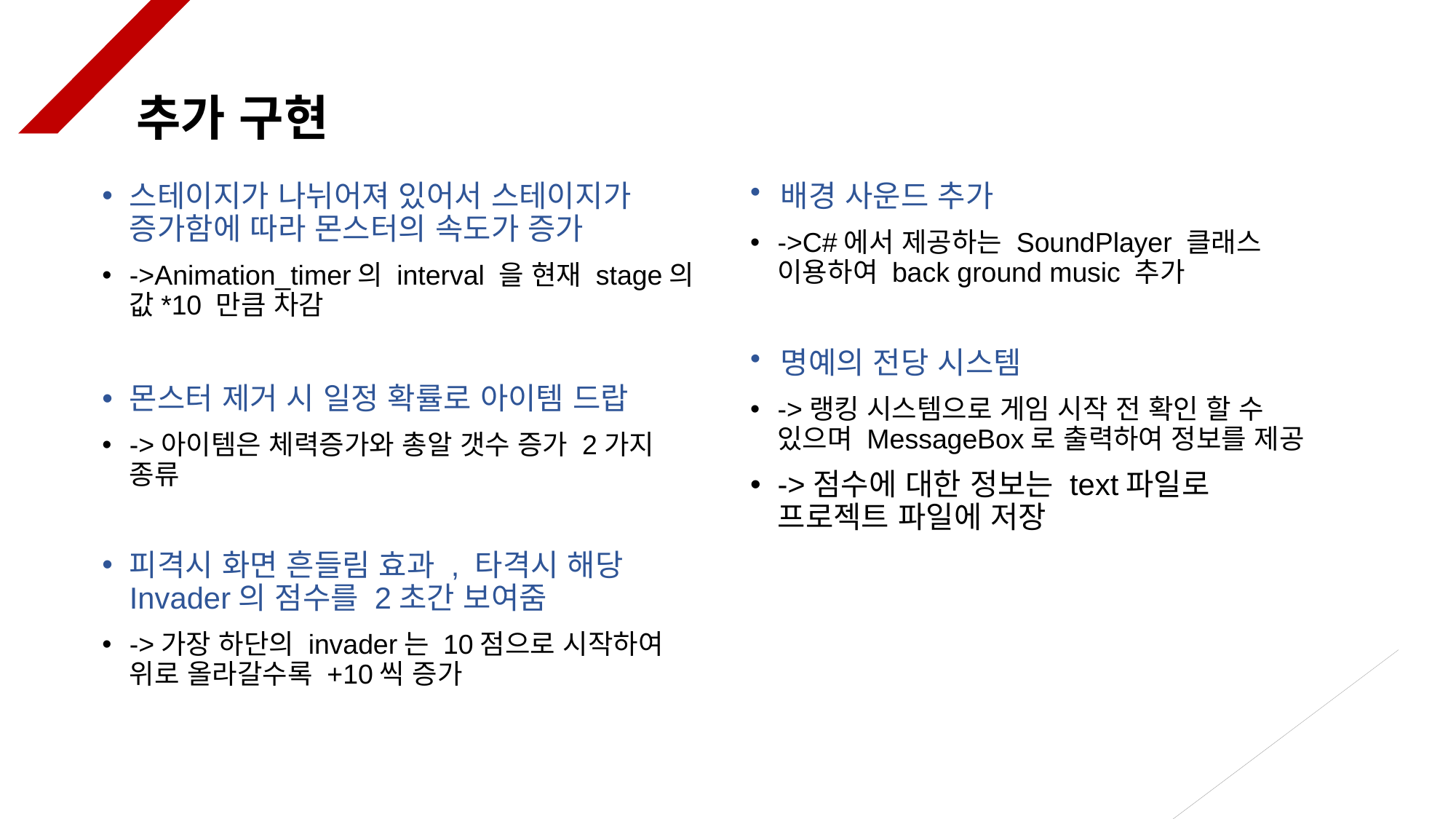

# 추가 구현
스테이지가 나뉘어져 있어서 스테이지가 증가함에 따라 몬스터의 속도가 증가
->Animation_timer의 interval 을 현재 stage의 값*10 만큼 차감

몬스터 제거 시 일정 확률로 아이템 드랍
->아이템은 체력증가와 총알 갯수 증가 2가지 종류

피격시 화면 흔들림 효과 , 타격시 해당 Invader의 점수를 2초간 보여줌
->가장 하단의 invader는 10점으로 시작하여 위로 올라갈수록 +10씩 증가

배경 사운드 추가
->C#에서 제공하는 SoundPlayer 클래스 이용하여 back ground music 추가

명예의 전당 시스템
->랭킹 시스템으로 게임 시작 전 확인 할 수 있으며 MessageBox로 출력하여 정보를 제공
->점수에 대한 정보는 text파일로 프로젝트 파일에 저장